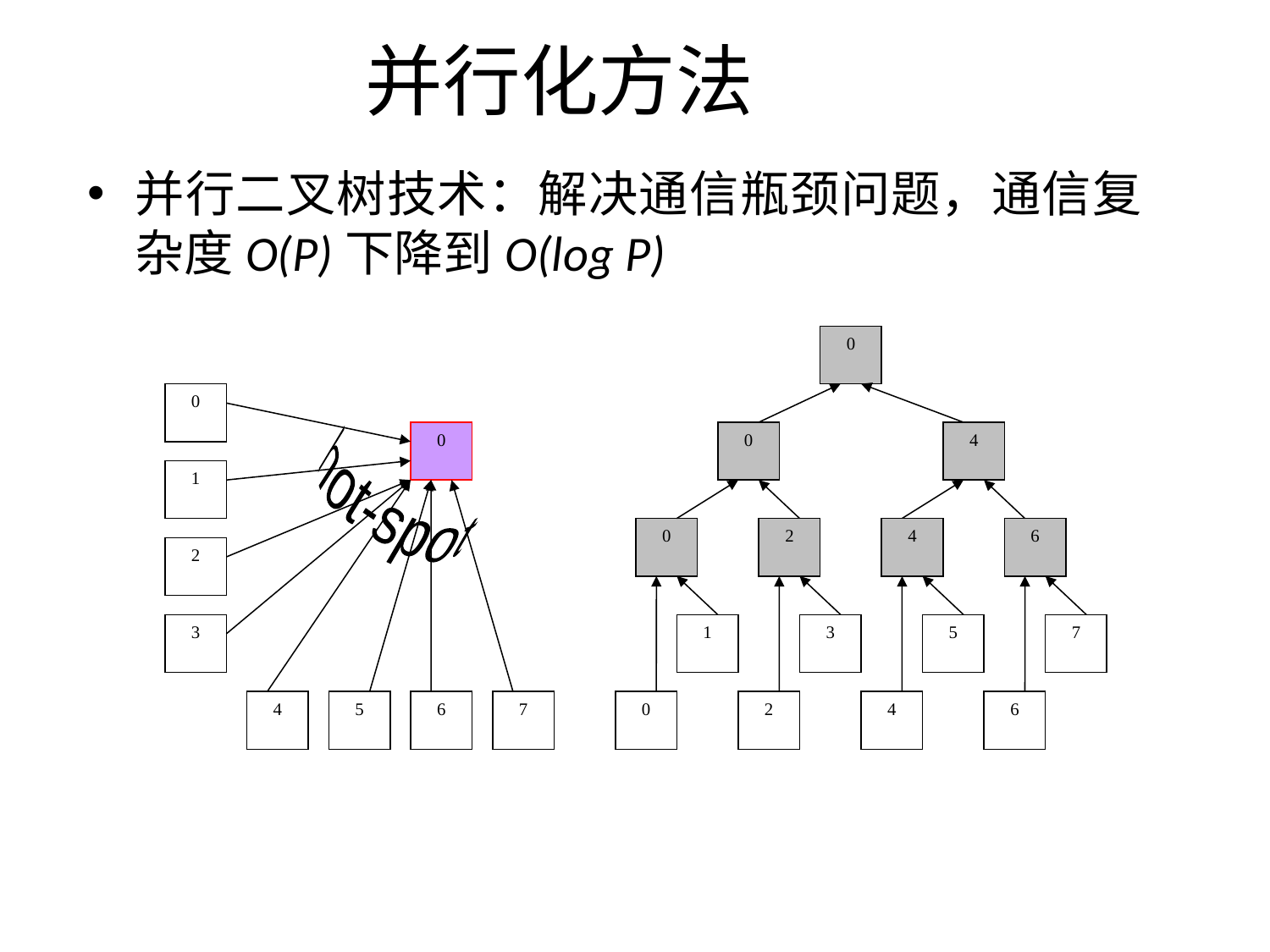

并行化方法
并行二叉树技术：解决通信瓶颈问题，通信复杂度O(P)下降到O(log P)

0
0

0
0
4
1

hot-spot

0
2
4
6
2

3
1
3
5
7
4
5
6
7
0
2
4
6